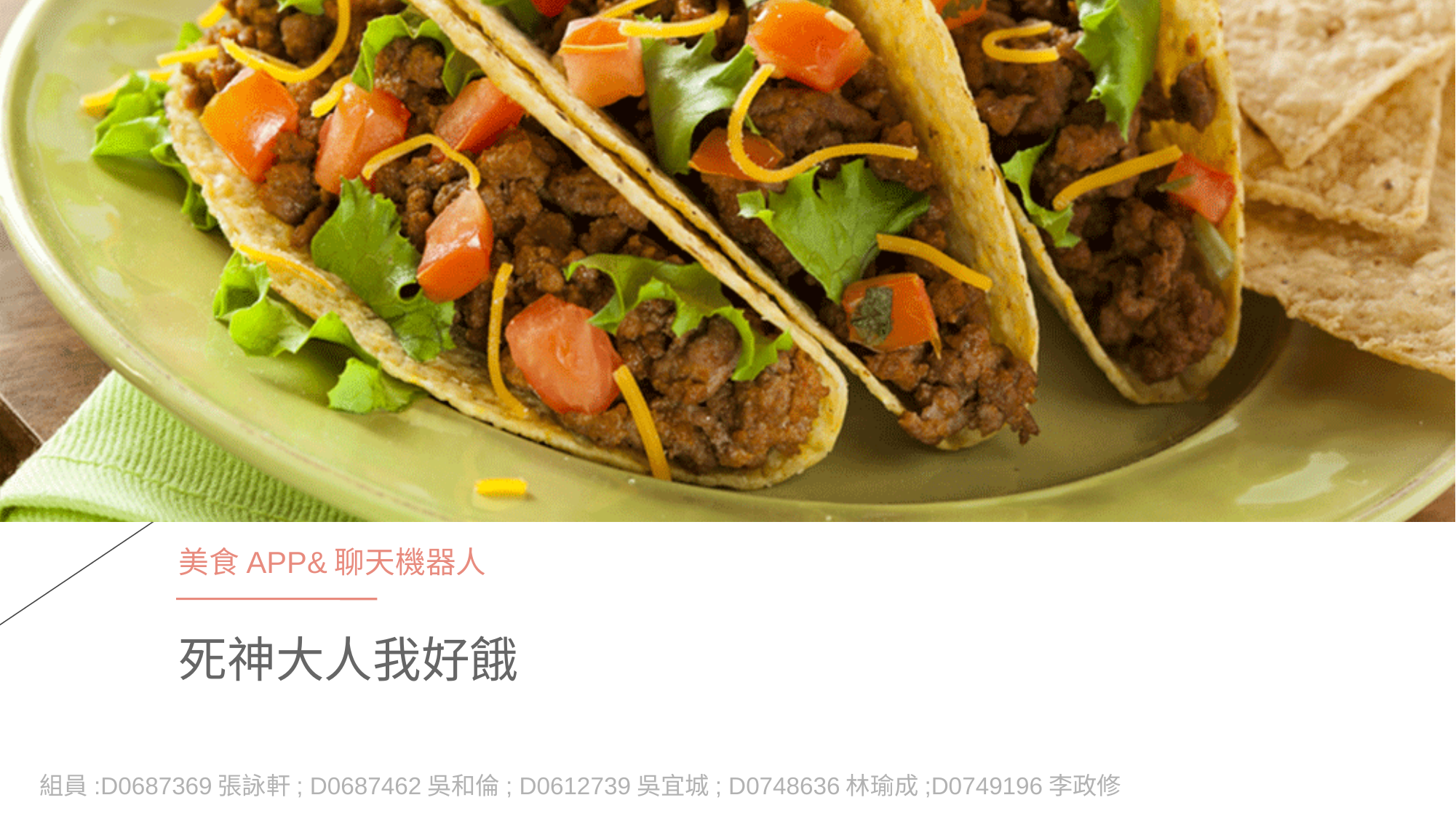

美食APP&聊天機器人
# 死神大人我好餓

組員:D0687369張詠軒; D0687462吳和倫; D0612739吳宜城; D0748636林瑜成;D0749196李政修